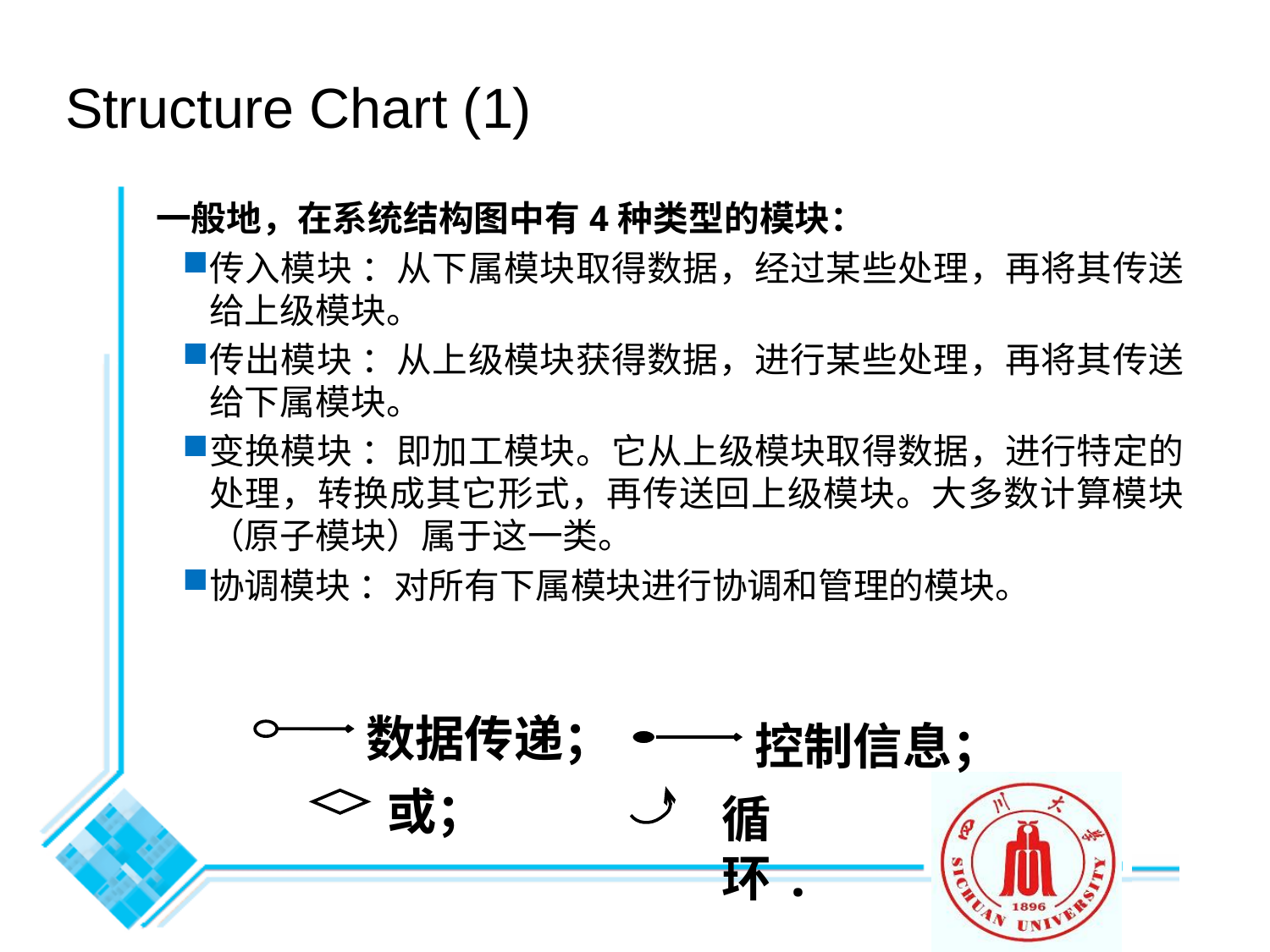

Structure Chart (1)
一般地，在系统结构图中有4种类型的模块：
传入模块 ：从下属模块取得数据，经过某些处理，再将其传送给上级模块。
传出模块 ：从上级模块获得数据，进行某些处理，再将其传送给下属模块。
变换模块 ：即加工模块。它从上级模块取得数据，进行特定的处理，转换成其它形式，再传送回上级模块。大多数计算模块（原子模块）属于这一类。
协调模块 ：对所有下属模块进行协调和管理的模块。
数据传递；
控制信息；

或；
循环.